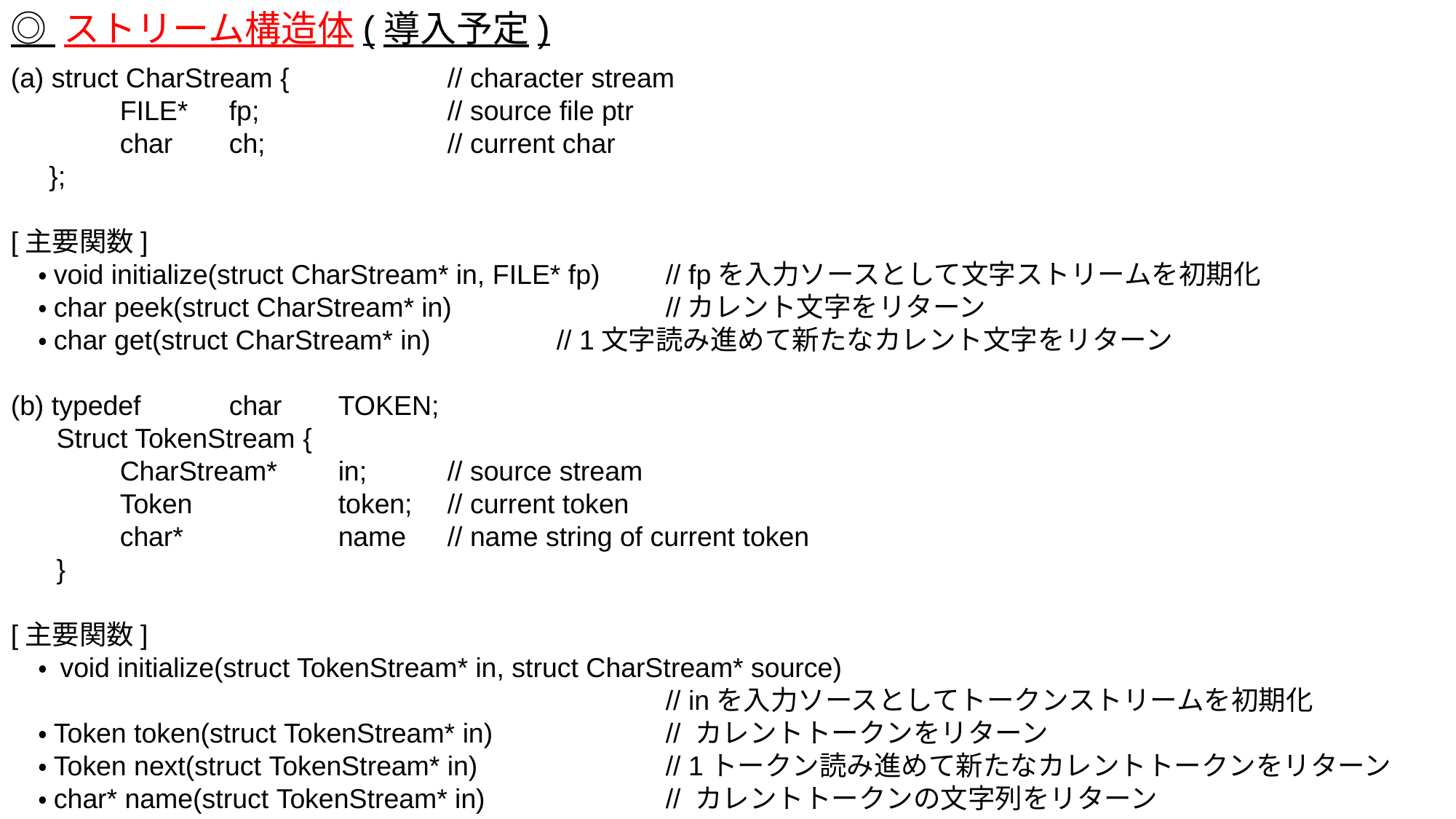

◎ ストリーム構造体(導入予定)
(a) struct CharStream {		// character stream
	FILE*	fp;		// source file ptr
	char	ch;		// current char
     };

[主要関数]
　・void initialize(struct CharStream* in, FILE* fp)	// fpを入力ソースとして文字ストリームを初期化
　・char peek(struct CharStream* in)		//カレント文字をリターン
　・char get(struct CharStream* in)		// 1文字読み進めて新たなカレント文字をリターン

(b) typedef	char	TOKEN;
      Struct TokenStream {
	CharStream*	in;	// source stream
	Token		token;	// current token
	char*		name	// name string of current token
      }

[主要関数]
　・ void initialize(struct TokenStream* in, struct CharStream* source)
						// inを入力ソースとしてトークンストリームを初期化
　・Token token(struct TokenStream* in)		// カレントトークンをリターン
　・Token next(struct TokenStream* in)		// 1トークン読み進めて新たなカレントトークンをリターン
　・char* name(struct TokenStream* in)		// カレントトークンの文字列をリターン